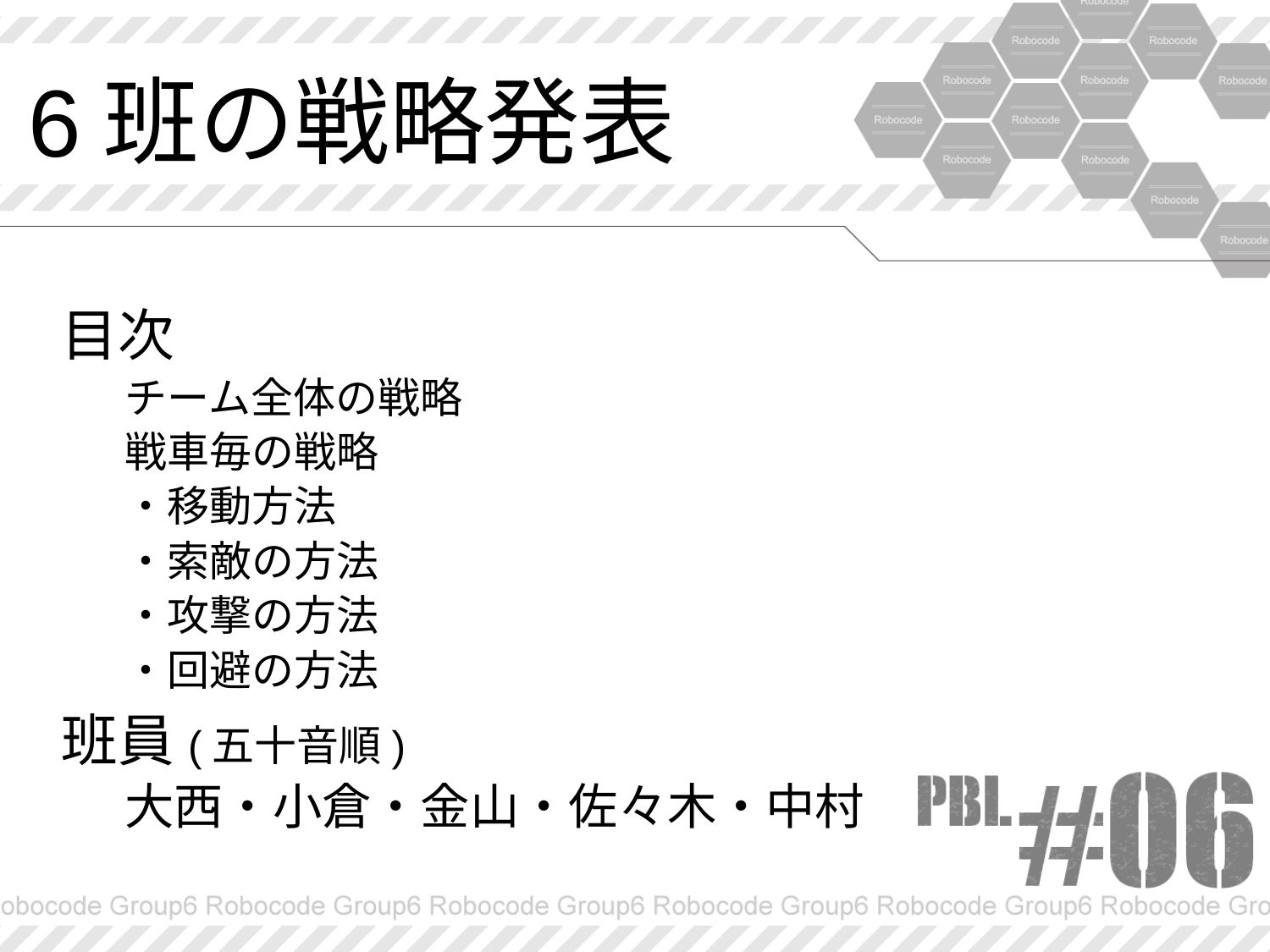

# 6班の戦略発表
目次
チーム全体の戦略
戦車毎の戦略
・移動方法
・索敵の方法
・攻撃の方法
・回避の方法
班員(五十音順)
大西・小倉・金山・佐々木・中村